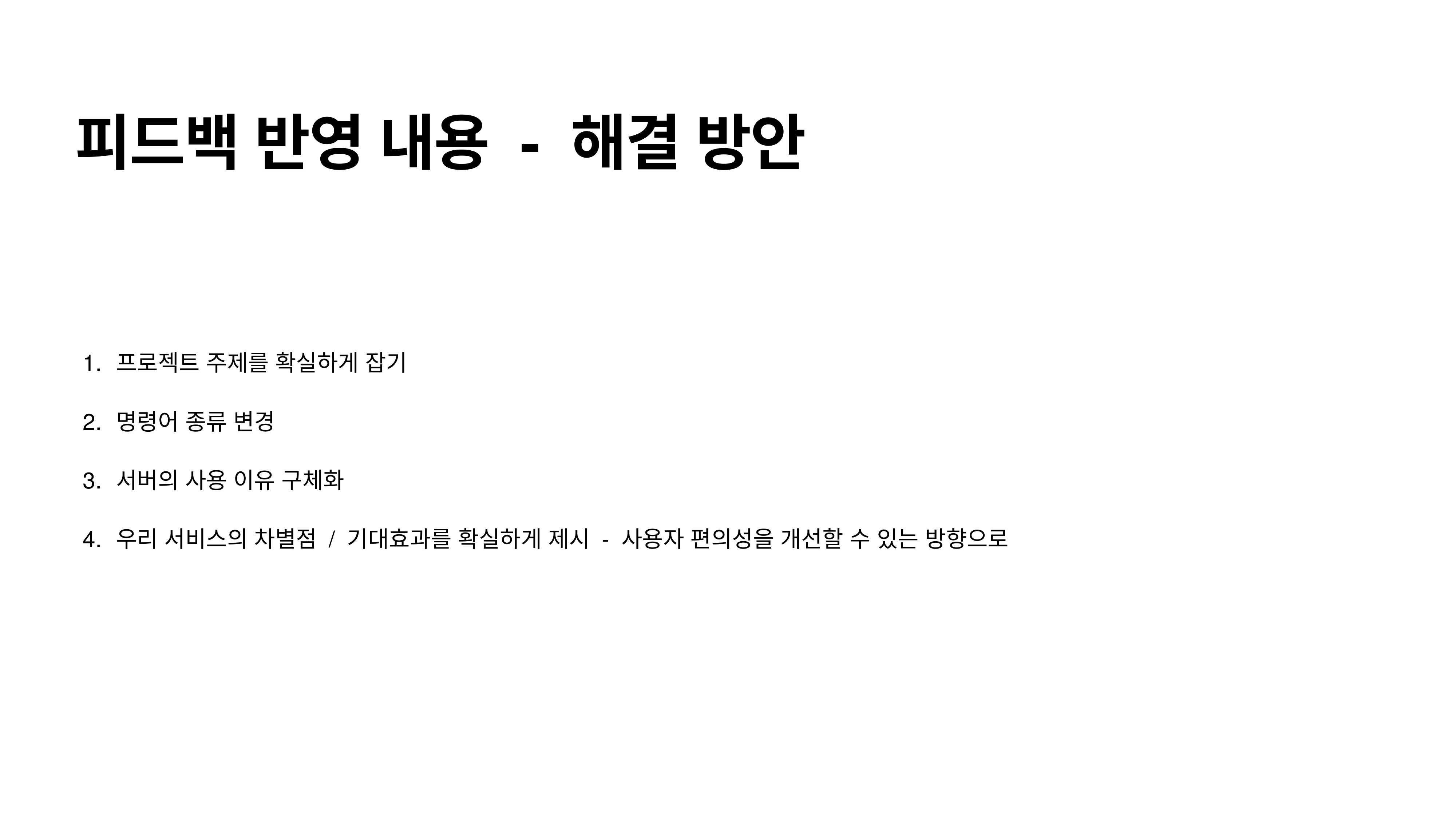

피드백 반영 내용 - 해결 방안

프로젝트 주제를 확실하게 잡기
명령어 종류 변경
서버의 사용 이유 구체화
우리 서비스의 차별점 / 기대효과를 확실하게 제시 - 사용자 편의성을 개선할 수 있는 방향으로